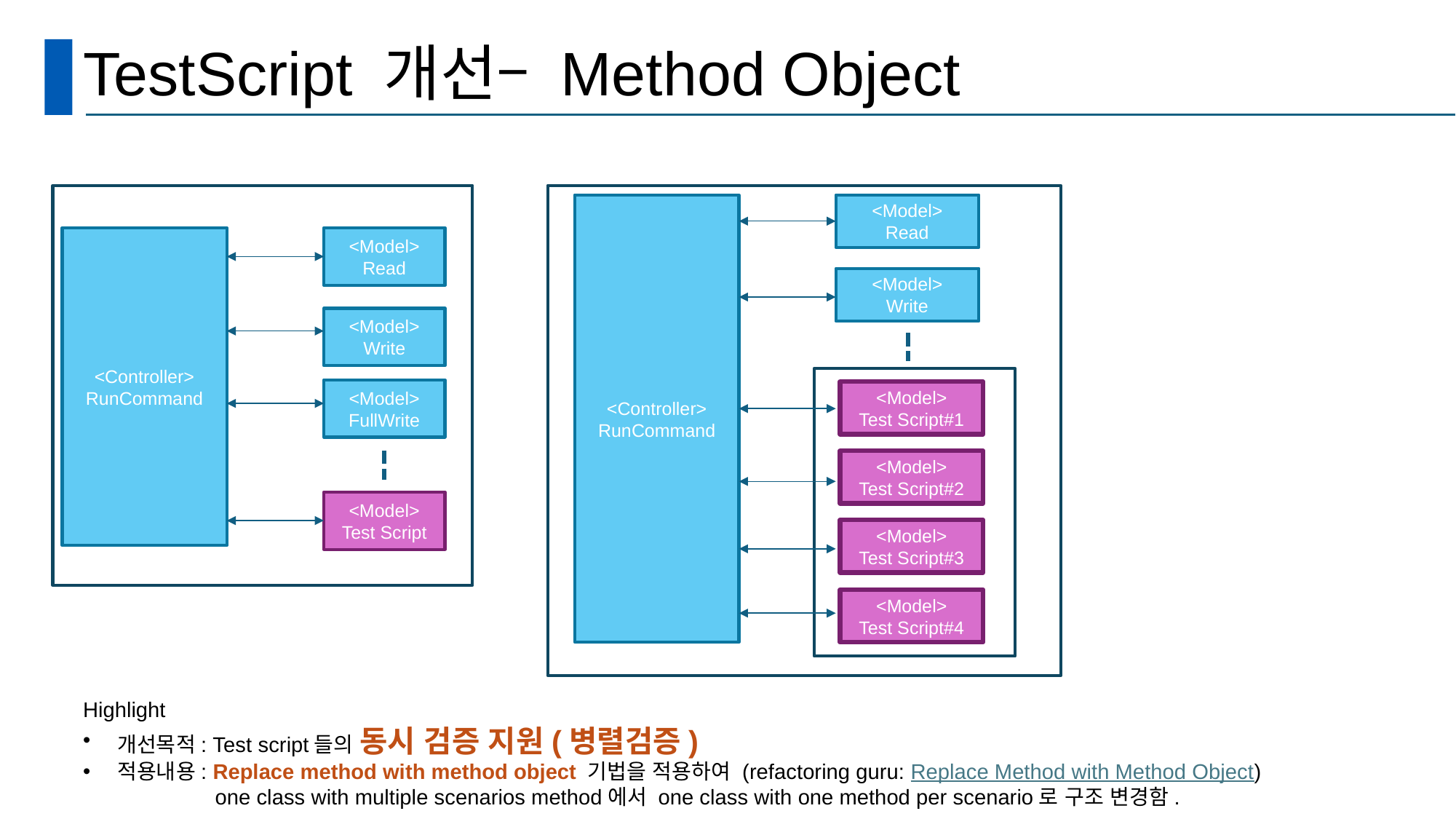

# TestScript 개선– Method Object

<Controller>
RunCommand
<Model>
Read
<Model>
Write
<Model>
FullWrite
<Model>
Test Script

<Controller>
RunCommand
<Model>
Read
<Model>
Write

<Model>
Test Script#1
<Model>
Test Script#2
<Model>
Test Script#3
<Model>
Test Script#4
Highlight
개선목적: Test script들의 동시 검증 지원(병렬검증)
적용내용: Replace method with method object 기법을 적용하여 (refactoring guru: Replace Method with Method Object)
                      one class with multiple scenarios method에서 one class with one method per scenario로 구조 변경함.